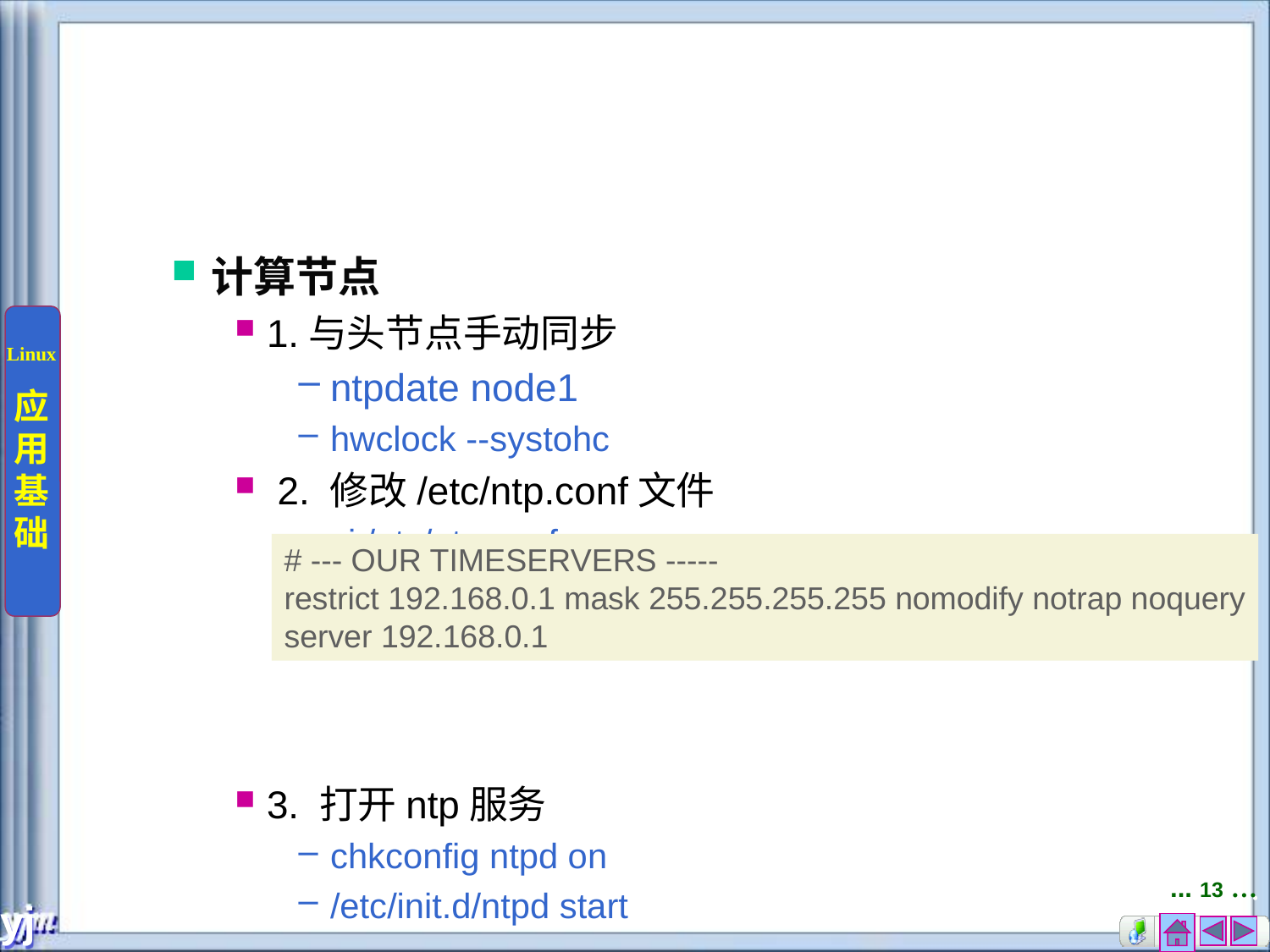

计算节点
1.与头节点手动同步
ntpdate node1
hwclock --systohc
 2. 修改/etc/ntp.conf文件
vi /etc/ntp.conf

3. 打开ntp服务
chkconfig ntpd on
/etc/init.d/ntpd start
# --- OUR TIMESERVERS -----
restrict 192.168.0.1 mask 255.255.255.255 nomodify notrap noquery
server 192.168.0.1
... 13 …